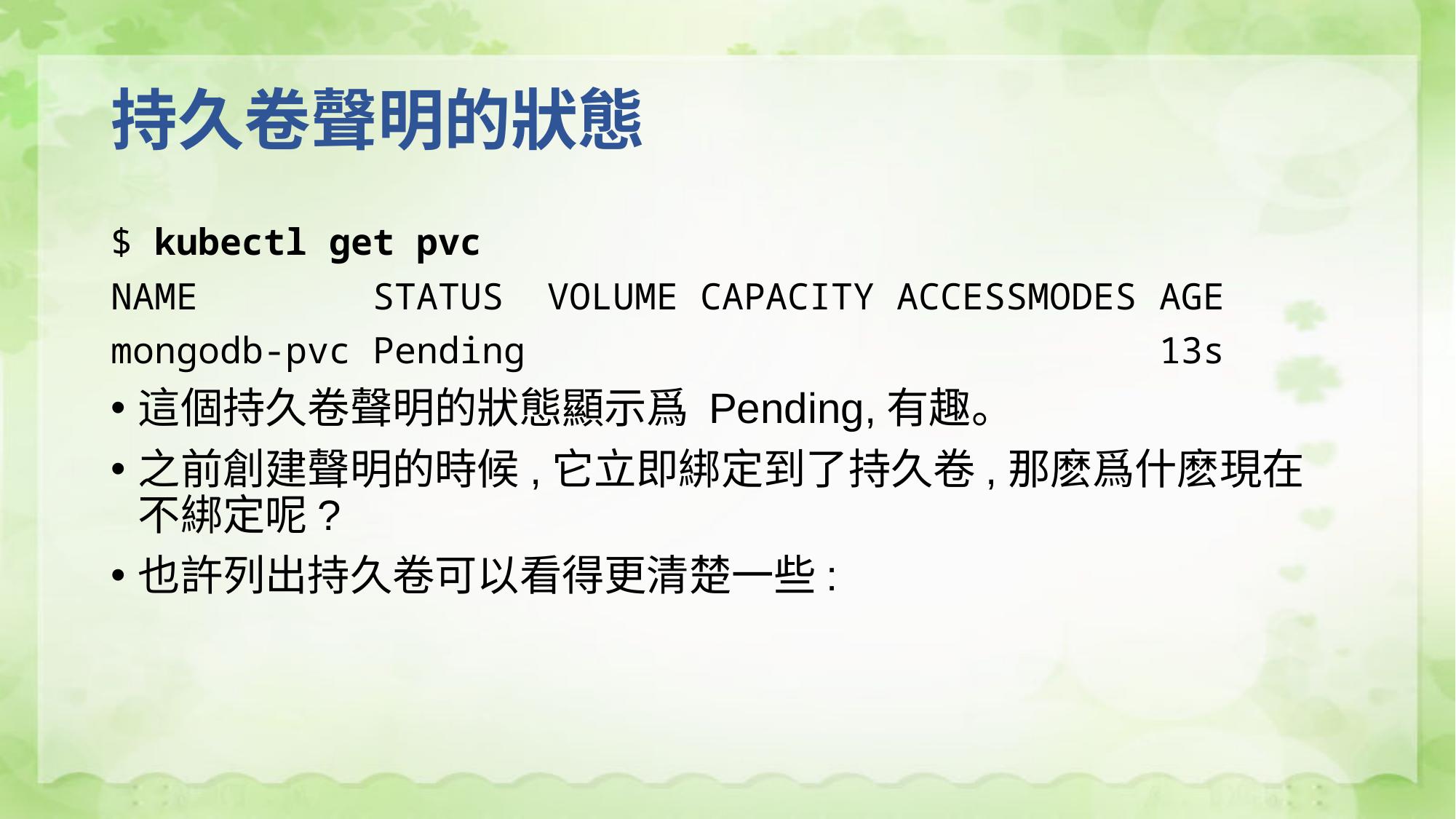

# 持久卷聲明的狀態
$ kubectl get pvc
NAME        STATUS  VOLUME CAPACITY ACCESSMODES AGE
mongodb-pvc Pending                             13s
這個持久卷聲明的狀態顯示爲 Pending,有趣。
之前創建聲明的時候,它立即綁定到了持久卷,那麽爲什麽現在不綁定呢?
也許列出持久卷可以看得更清楚一些: